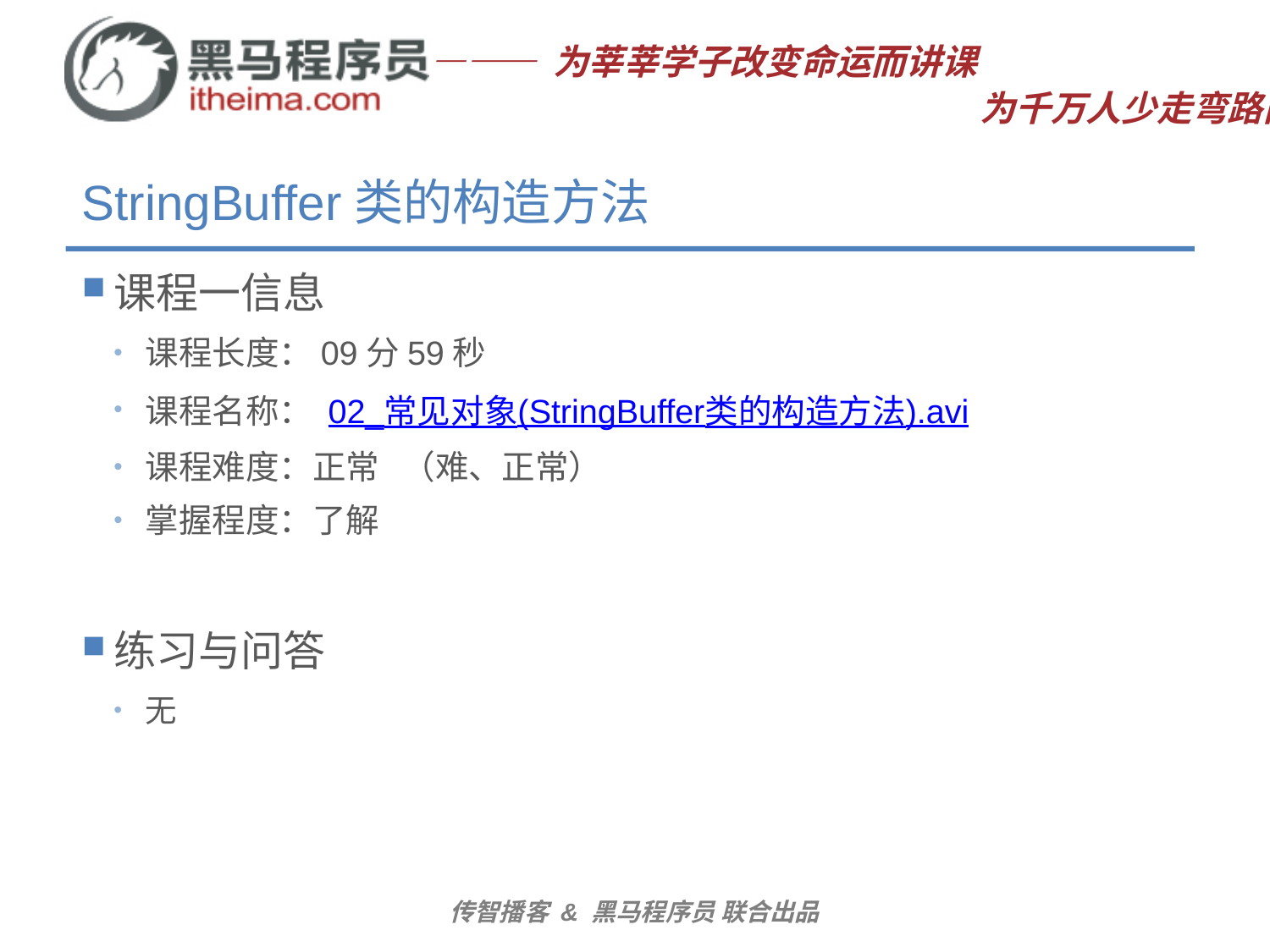

# StringBuffer类的构造方法
课程一信息
课程长度：09分59秒
课程名称： 02_常见对象(StringBuffer类的构造方法).avi
课程难度：正常   （难、正常）
掌握程度：了解

练习与问答
无